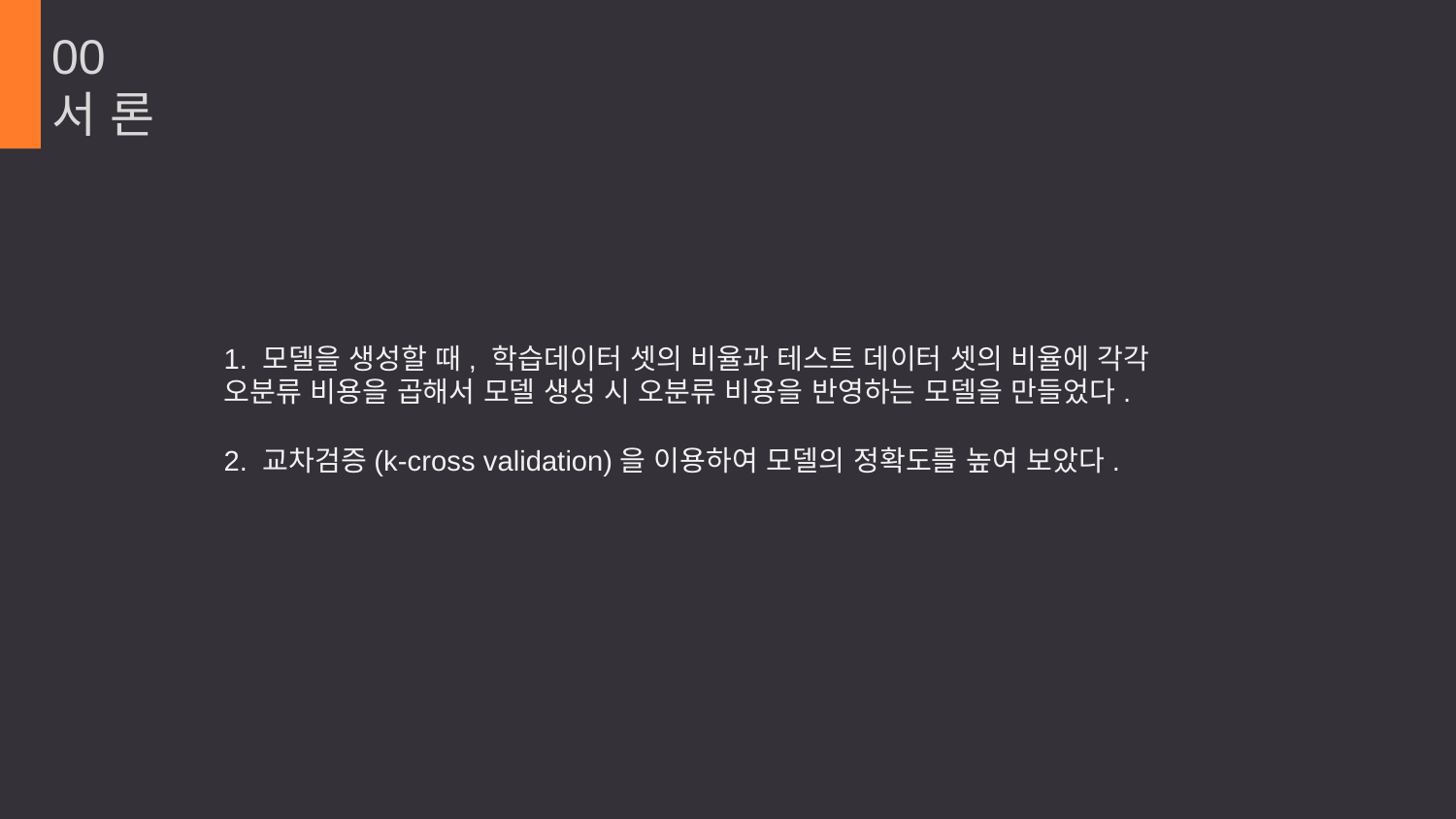

00
서 론
1. 모델을 생성할 때, 학습데이터 셋의 비율과 테스트 데이터 셋의 비율에 각각 오분류 비용을 곱해서 모델 생성 시 오분류 비용을 반영하는 모델을 만들었다.
2. 교차검증(k-cross validation)을 이용하여 모델의 정확도를 높여 보았다.